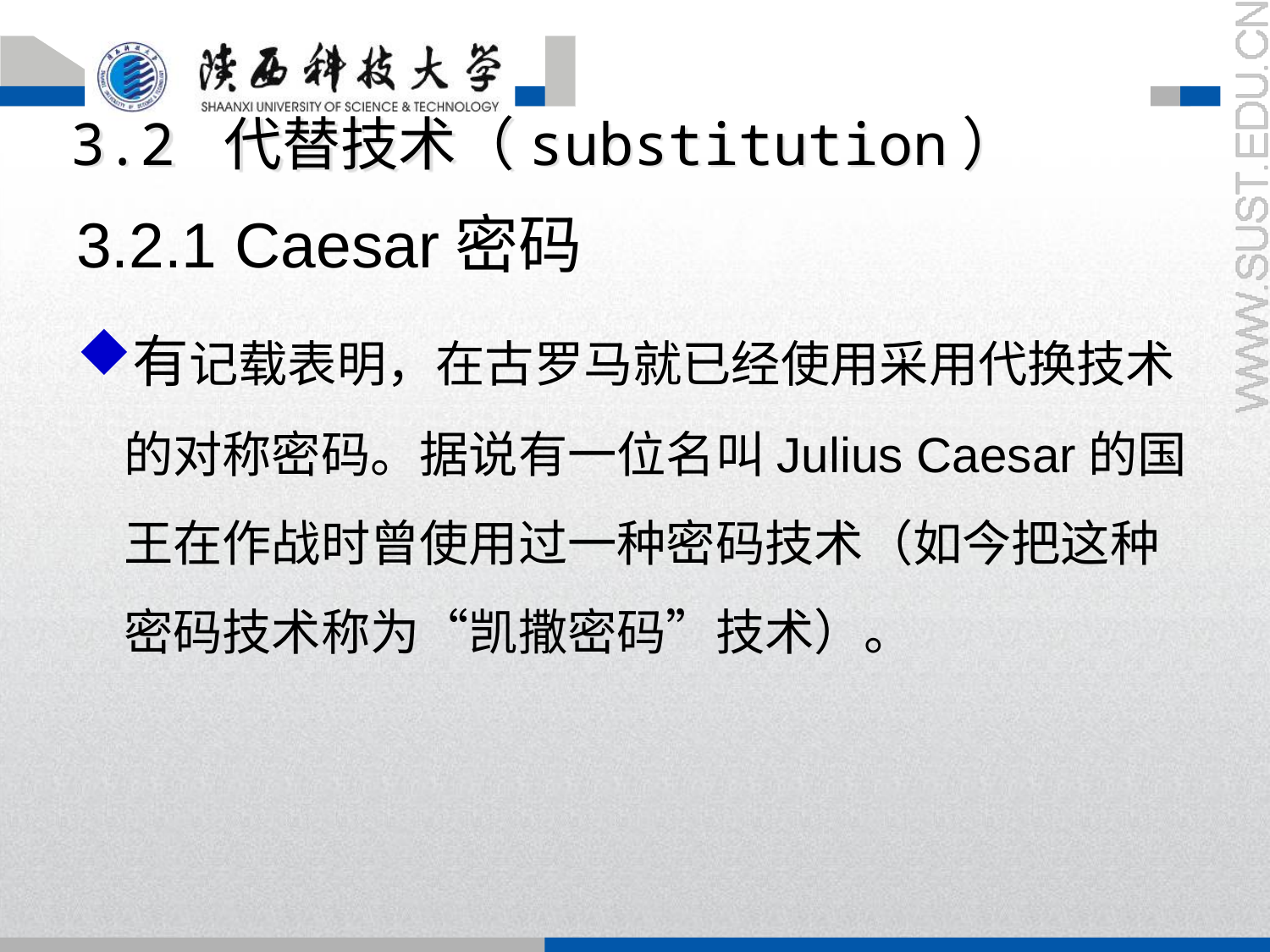

3.2 代替技术（substitution）
3.2.1 Caesar密码
有记载表明，在古罗马就已经使用采用代换技术的对称密码。据说有一位名叫Julius Caesar的国王在作战时曾使用过一种密码技术（如今把这种密码技术称为“凯撒密码”技术）。